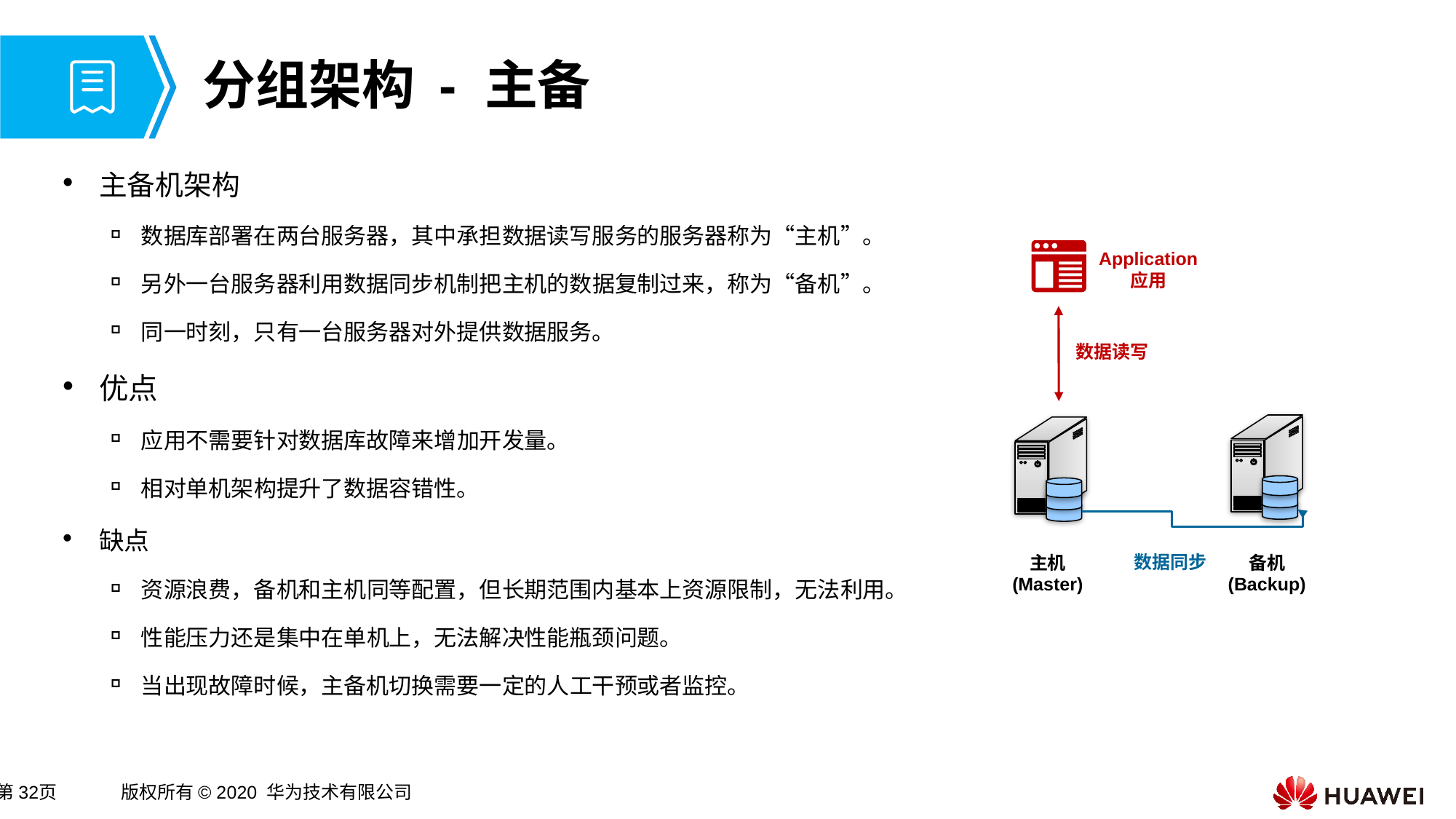

# 分组架构 - 主备
主备机架构
数据库部署在两台服务器，其中承担数据读写服务的服务器称为“主机”。
另外一台服务器利用数据同步机制把主机的数据复制过来，称为“备机”。
同一时刻，只有一台服务器对外提供数据服务。
优点
应用不需要针对数据库故障来增加开发量。
相对单机架构提升了数据容错性。
缺点
资源浪费，备机和主机同等配置，但长期范围内基本上资源限制，无法利用。
性能压力还是集中在单机上，无法解决性能瓶颈问题。
当出现故障时候，主备机切换需要一定的人工干预或者监控。

Application
应用
数据读写

主机
(Master)
数据同步
备机
(Backup)